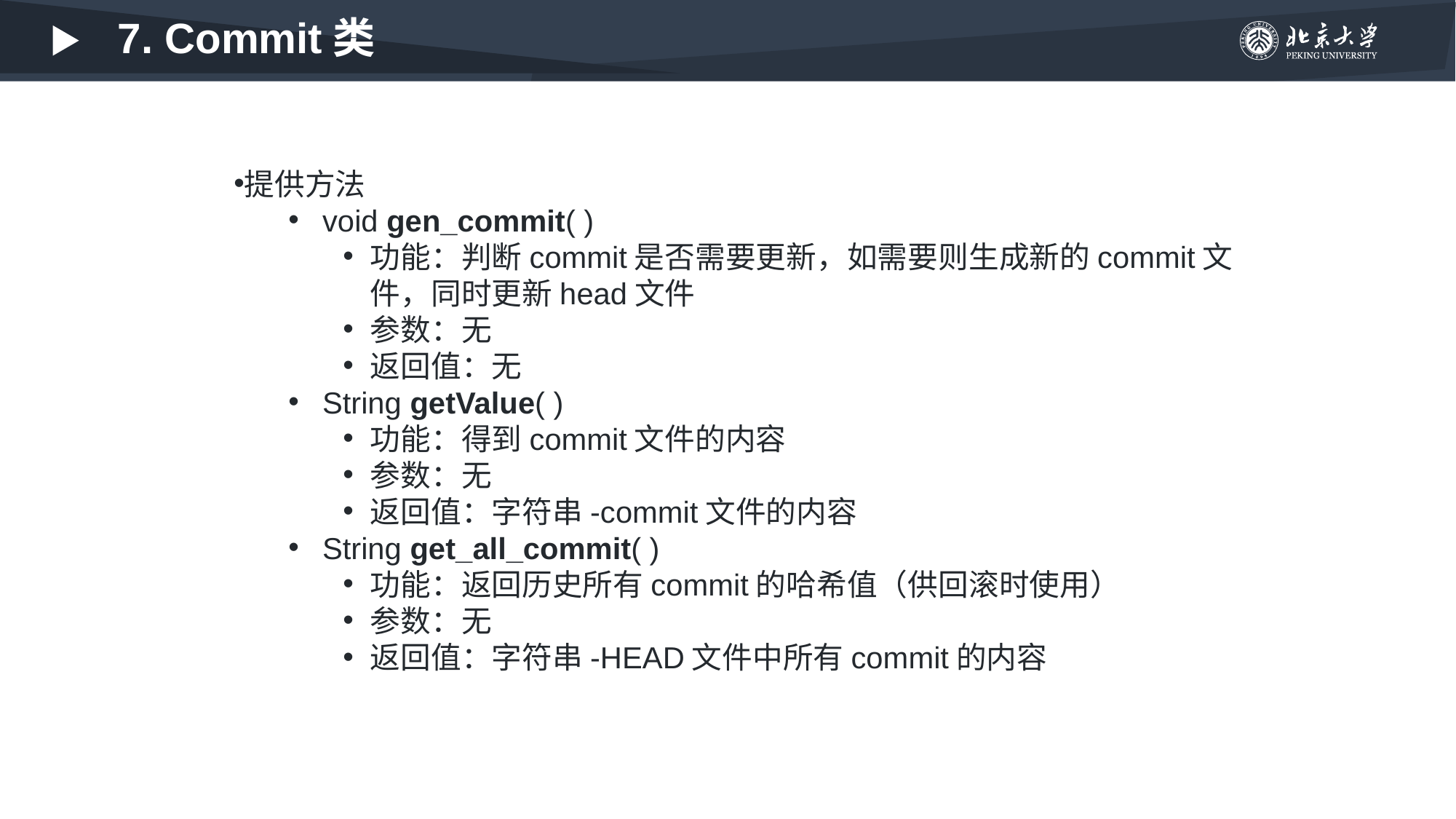

7. Commit类
提供方法
void gen_commit( )
功能：判断commit是否需要更新，如需要则生成新的commit文件，同时更新head文件
参数：无
返回值：无
String getValue( )
功能：得到commit文件的内容
参数：无
返回值：字符串-commit文件的内容
String get_all_commit( )
功能：返回历史所有commit的哈希值（供回滚时使用）
参数：无
返回值：字符串-HEAD文件中所有commit的内容